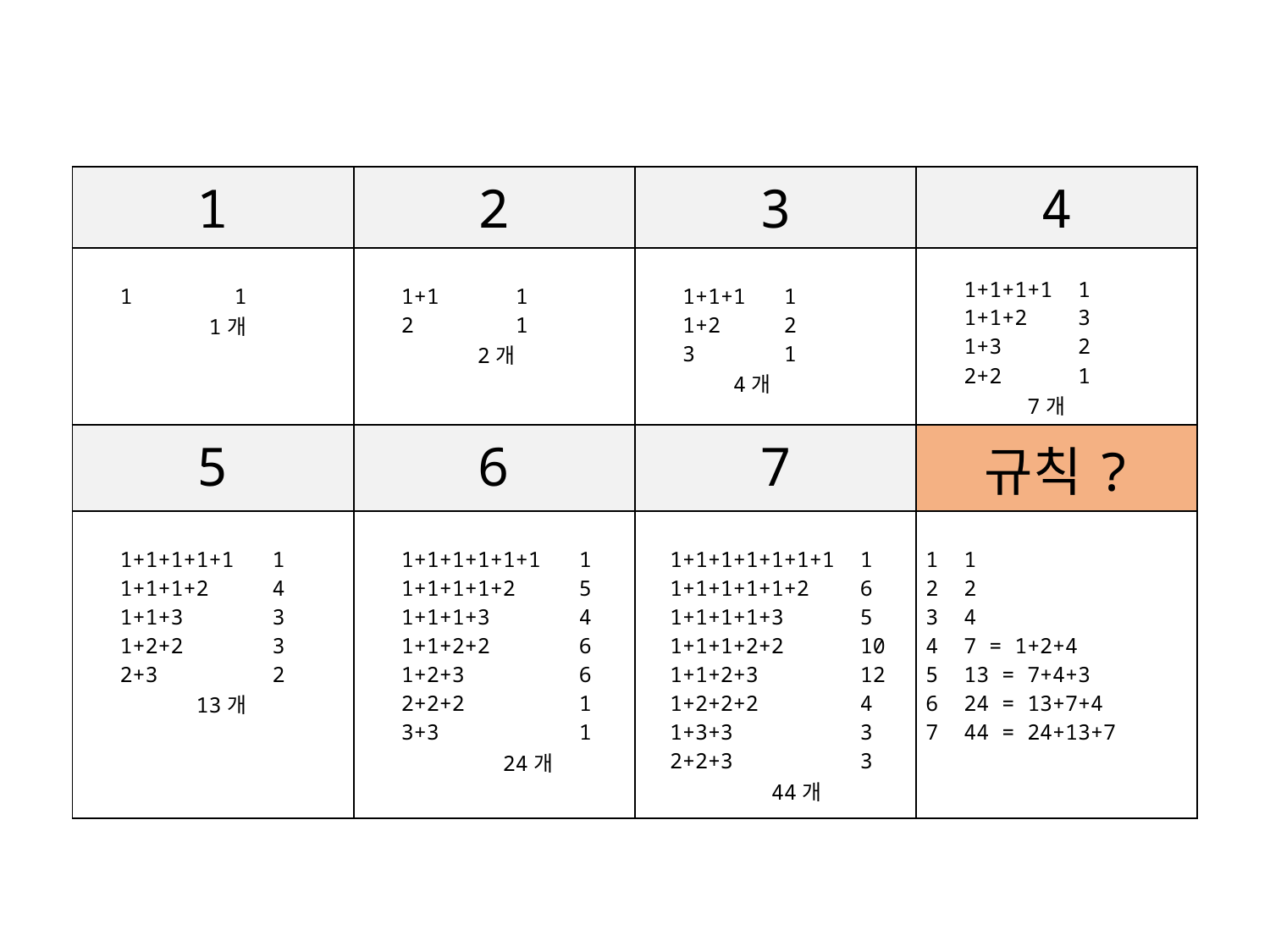

| 1 | 2 | 3 | 4 |
| --- | --- | --- | --- |
| 1 1 1개 | 1+1 1 2 1 2개 | 1+1+1 1 1+2 2 3 1 4개 | 1+1+1+1 1 1+1+2 3 1+3 2 2+2 1 7개 |
| 5 | 6 | 7 | 규칙? |
| 1+1+1+1+1 1 1+1+1+2 4 1+1+3 3 1+2+2 3 2+3 2 13개 | 1+1+1+1+1+1 1 1+1+1+1+2 5 1+1+1+3 4 1+1+2+2 6 1+2+3 6 2+2+2 1 3+3 1 24개 | 1+1+1+1+1+1+1 1 1+1+1+1+1+2 6 1+1+1+1+3 5 1+1+1+2+2 10 1+1+2+3 12 1+2+2+2 4 1+3+3 3 2+2+3 3 44개 | 1 1 2 2 3 4 4 7 = 1+2+4 5 13 = 7+4+3 6 24 = 13+7+4 7 44 = 24+13+7 |